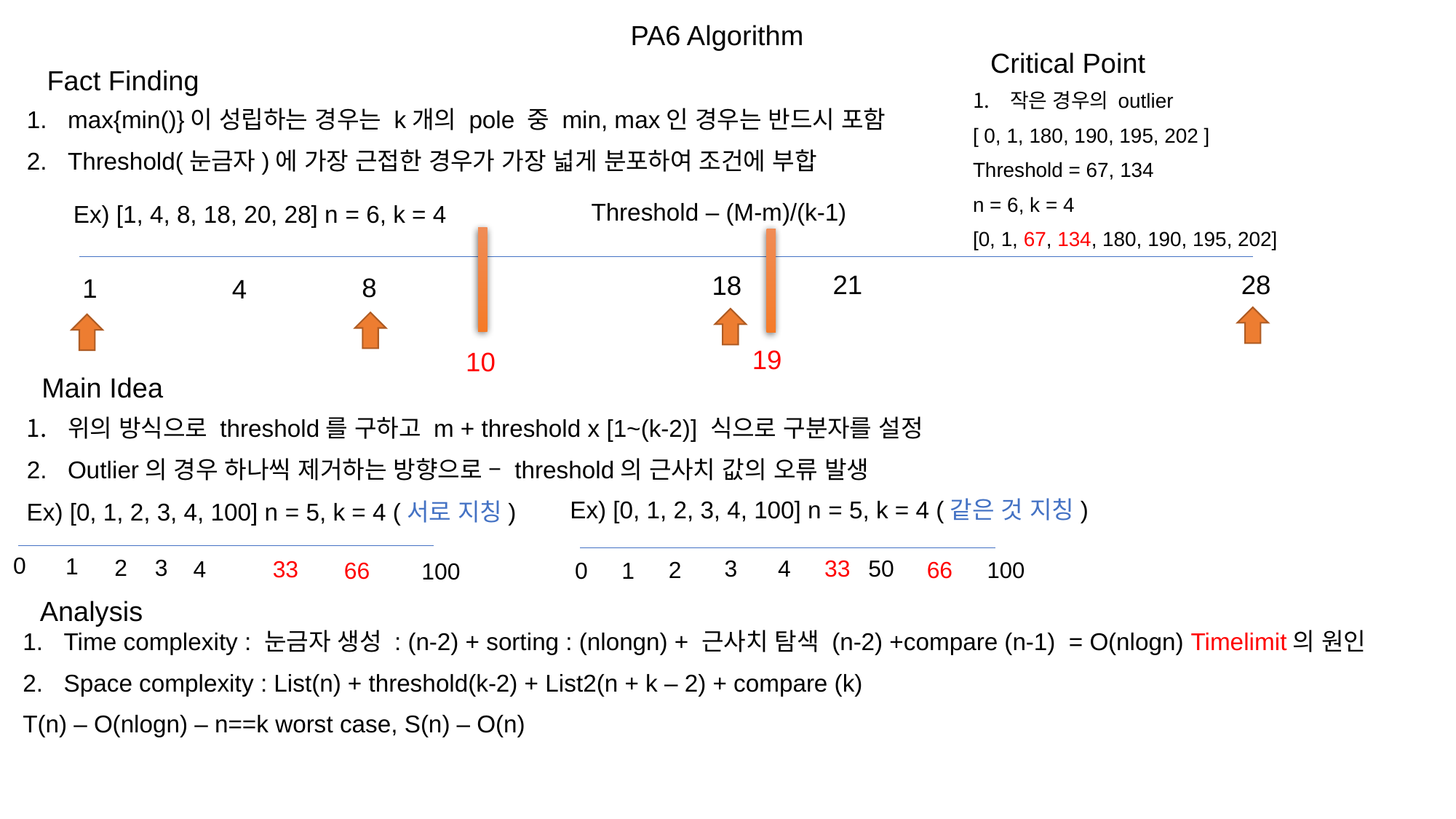

PA6 Algorithm
Critical Point
Fact Finding
작은 경우의 outlier
[ 0, 1, 180, 190, 195, 202 ]
Threshold = 67, 134
n = 6, k = 4
[0, 1, 67, 134, 180, 190, 195, 202]

max{min()}이 성립하는 경우는 k개의 pole 중 min, max인 경우는 반드시 포함
Threshold(눈금자)에 가장 근접한 경우가 가장 넓게 분포하여 조건에 부합
Threshold – (M-m)/(k-1)
Ex) [1, 4, 8, 18, 20, 28] n = 6, k = 4

21
28

18
8
1
4

19
10
Main Idea

위의 방식으로 threshold를 구하고 m + threshold x [1~(k-2)] 식으로 구분자를 설정
Outlier의 경우 하나씩 제거하는 방향으로 – threshold의 근사치 값의 오류 발생
Ex) [0, 1, 2, 3, 4, 100] n = 5, k = 4 (같은 것 지칭)
Ex) [0, 1, 2, 3, 4, 100] n = 5, k = 4 (서로 지칭)
0
1
3
2
4
50
3
33
4
33
66
100
2
66
0
1
100

Analysis
Time complexity : 눈금자 생성 : (n-2) + sorting : (nlongn) + 근사치 탐색 (n-2) +compare (n-1)  = O(nlogn) Timelimit의 원인
Space complexity : List(n) + threshold(k-2) + List2(n + k – 2) + compare (k)
T(n) – O(nlogn) – n==k worst case, S(n) – O(n)